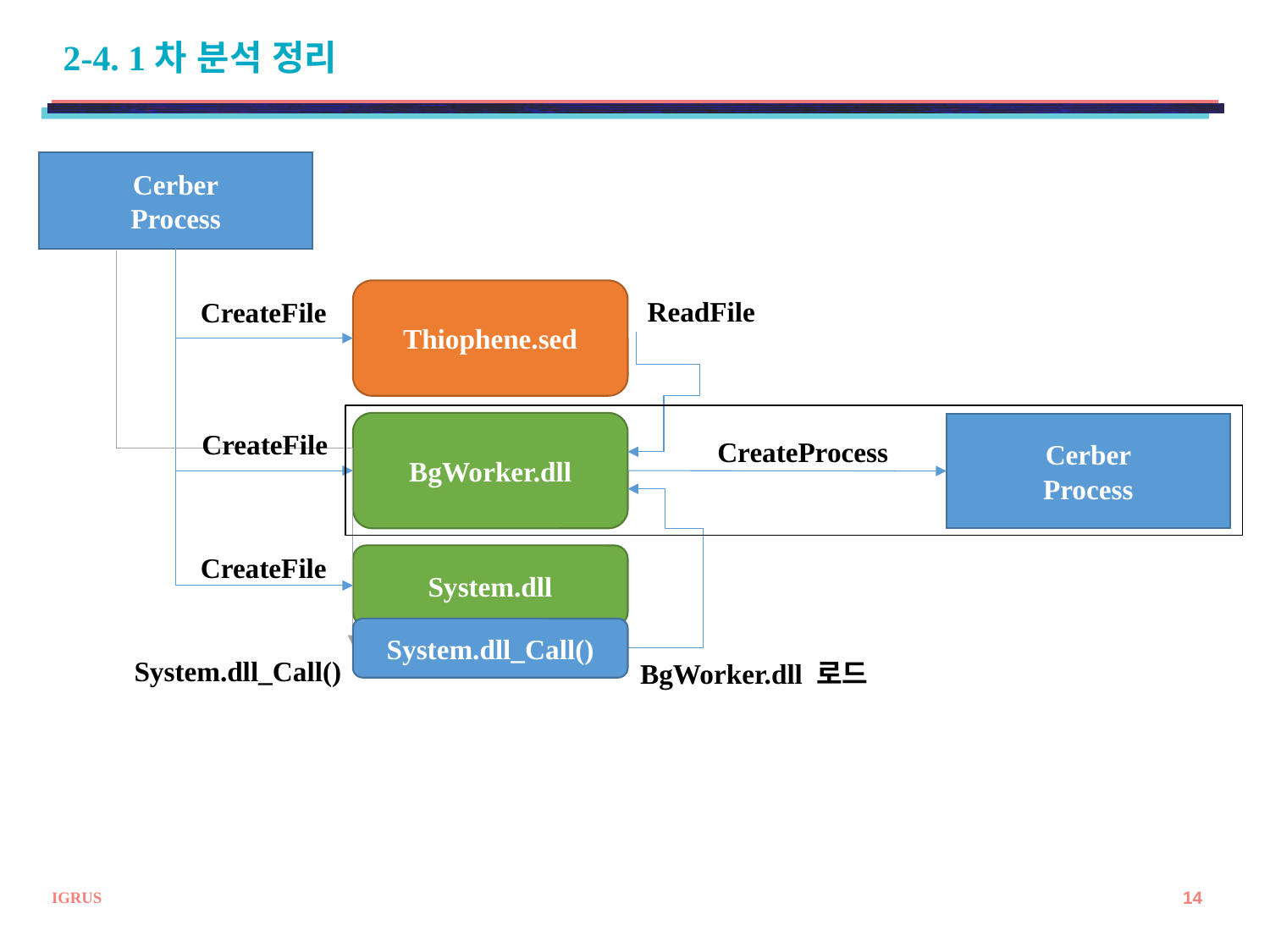

# 2-4. 1차 분석 정리
Cerber
Process
Thiophene.sed
ReadFile
CreateFile

BgWorker.dll
Cerber
Process
CreateFile
CreateProcess
CreateFile
System.dll
System.dll_Call()
System.dll_Call()
BgWorker.dll 로드
IGRUS